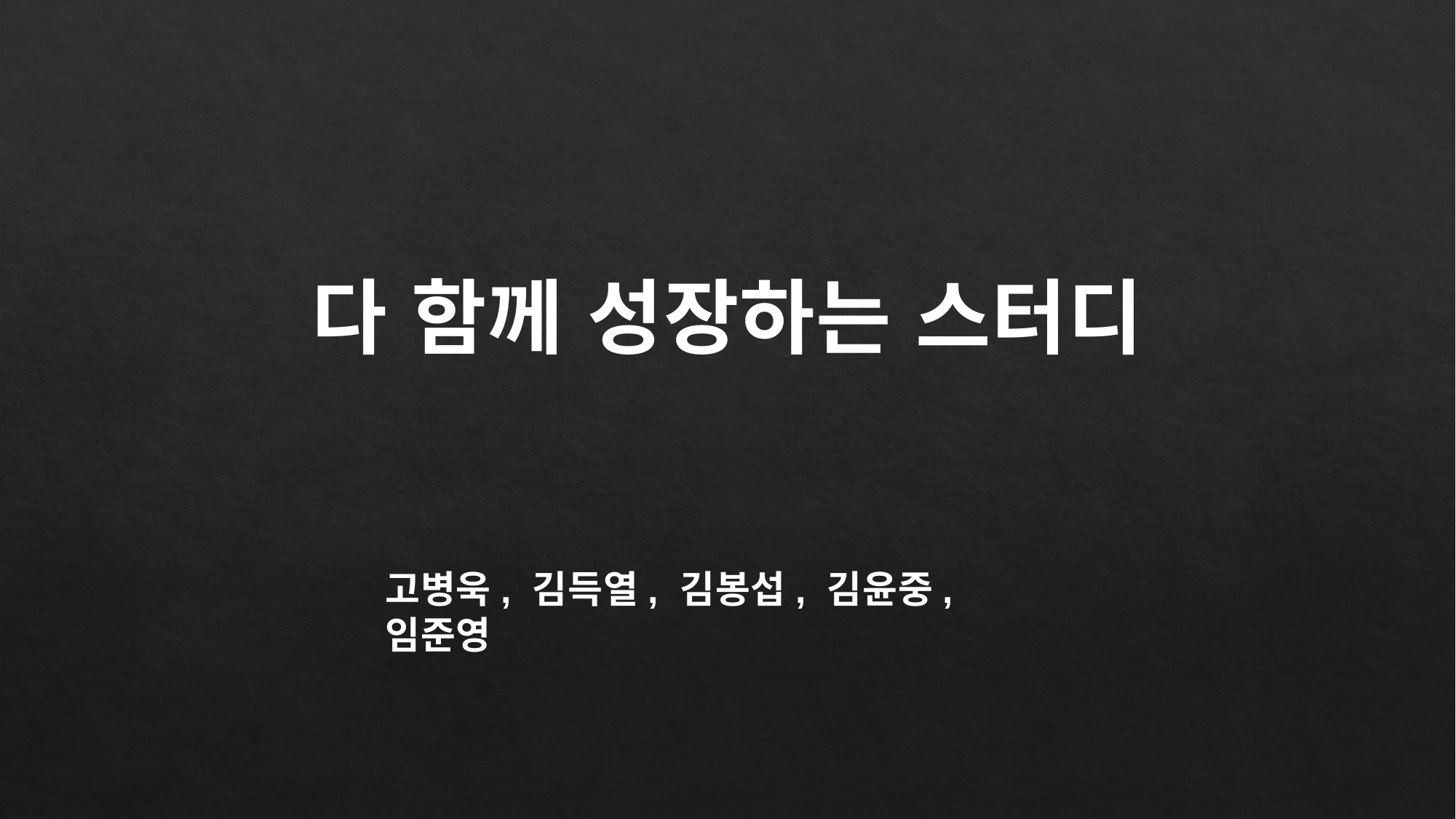

다 함께 성장하는 스터디
고병욱, 김득열, 김봉섭, 김윤중, 임준영